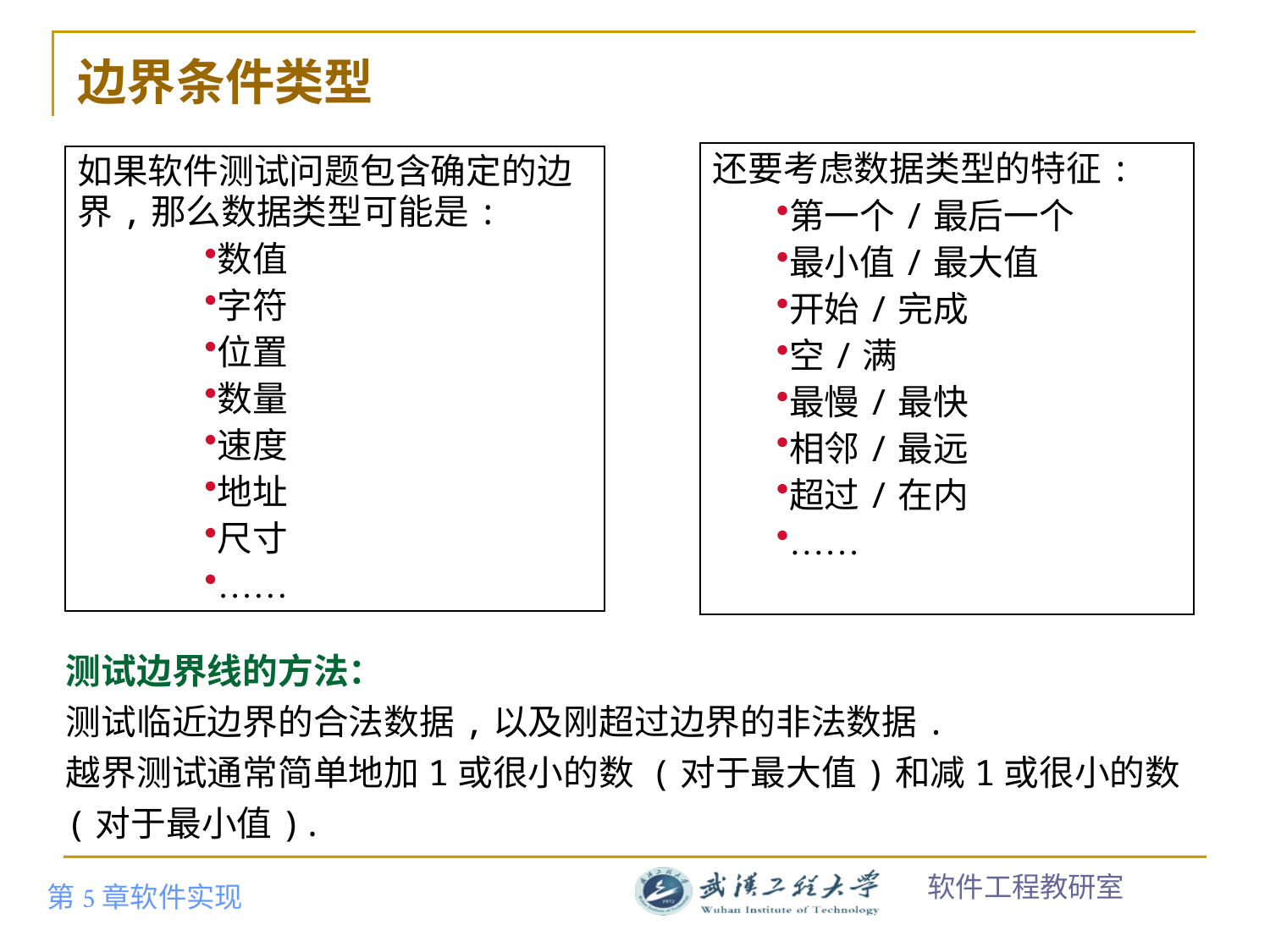

# 边界条件类型
还要考虑数据类型的特征:
第一个/最后一个
最小值/最大值
开始/完成
空/满
最慢/最快
相邻/最远
超过/在内
……

如果软件测试问题包含确定的边界,那么数据类型可能是:
数值
字符
位置
数量
速度
地址
尺寸
……
测试边界线的方法：
测试临近边界的合法数据,以及刚超过边界的非法数据.
越界测试通常简单地加1或很小的数 (对于最大值)和减1或很小的数(对于最小值).